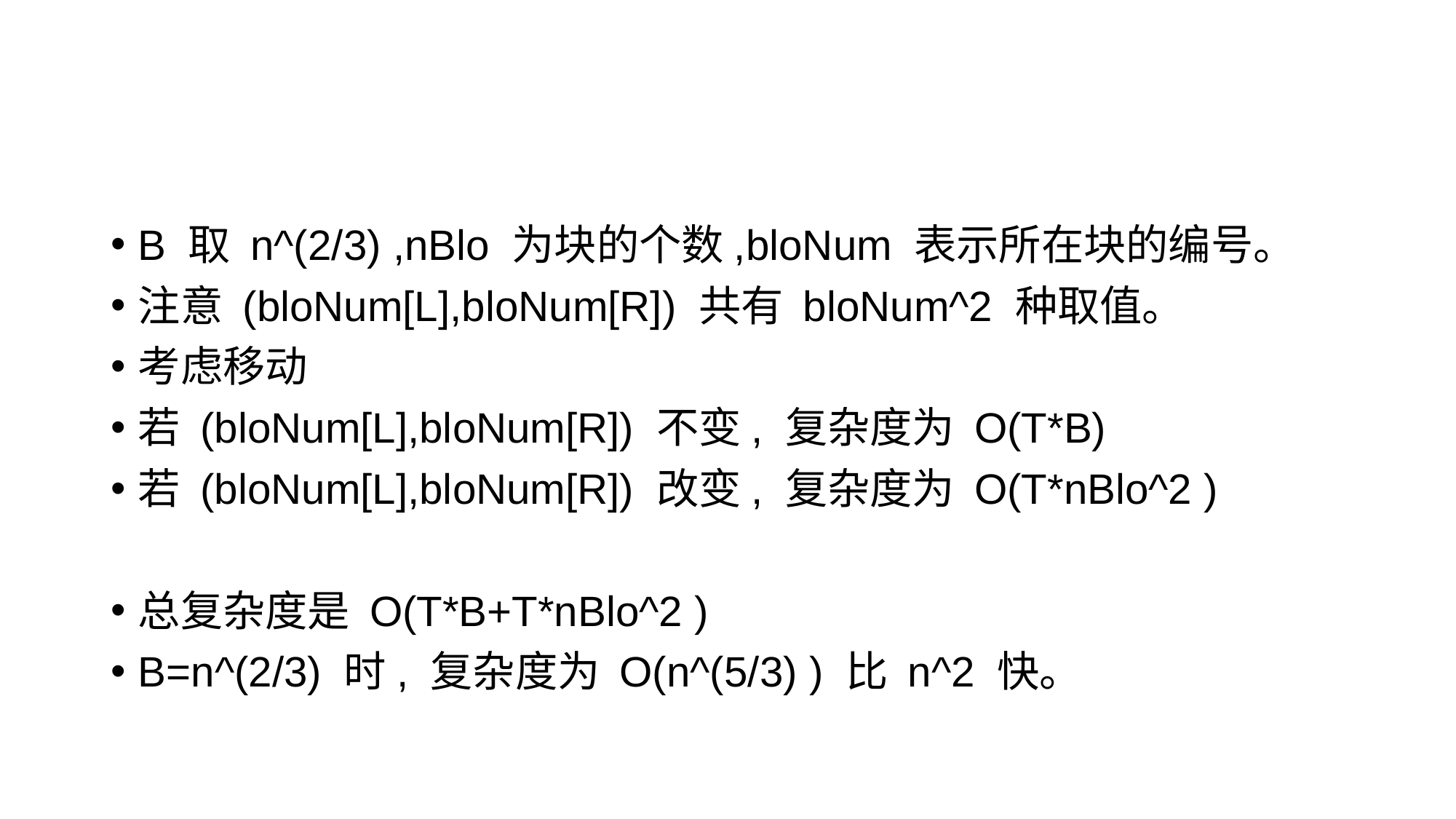

#
B 取 n^(2/3) ,nBlo 为块的个数,bloNum 表示所在块的编号。
注意 (bloNum[L],bloNum[R]) 共有 bloNum^2 种取值。
考虑移动
若 (bloNum[L],bloNum[R]) 不变, 复杂度为 O(T*B)
若 (bloNum[L],bloNum[R]) 改变, 复杂度为 O(T*nBlo^2 )

总复杂度是 O(T*B+T*nBlo^2 )
B=n^(2/3) 时, 复杂度为 O(n^(5/3) ) 比 n^2 快。